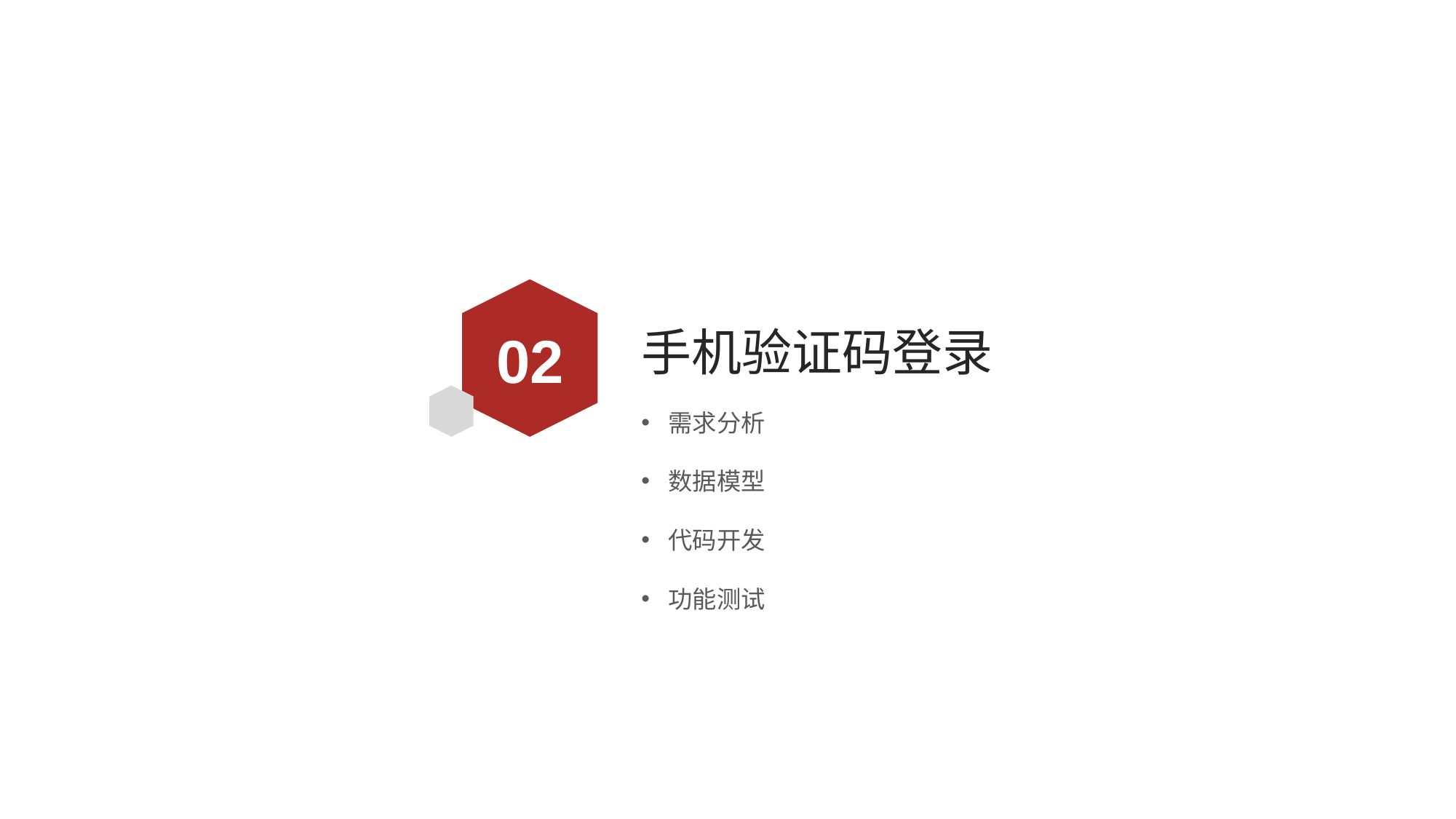

02
# 手机验证码登录
需求分析
数据模型
代码开发
功能测试